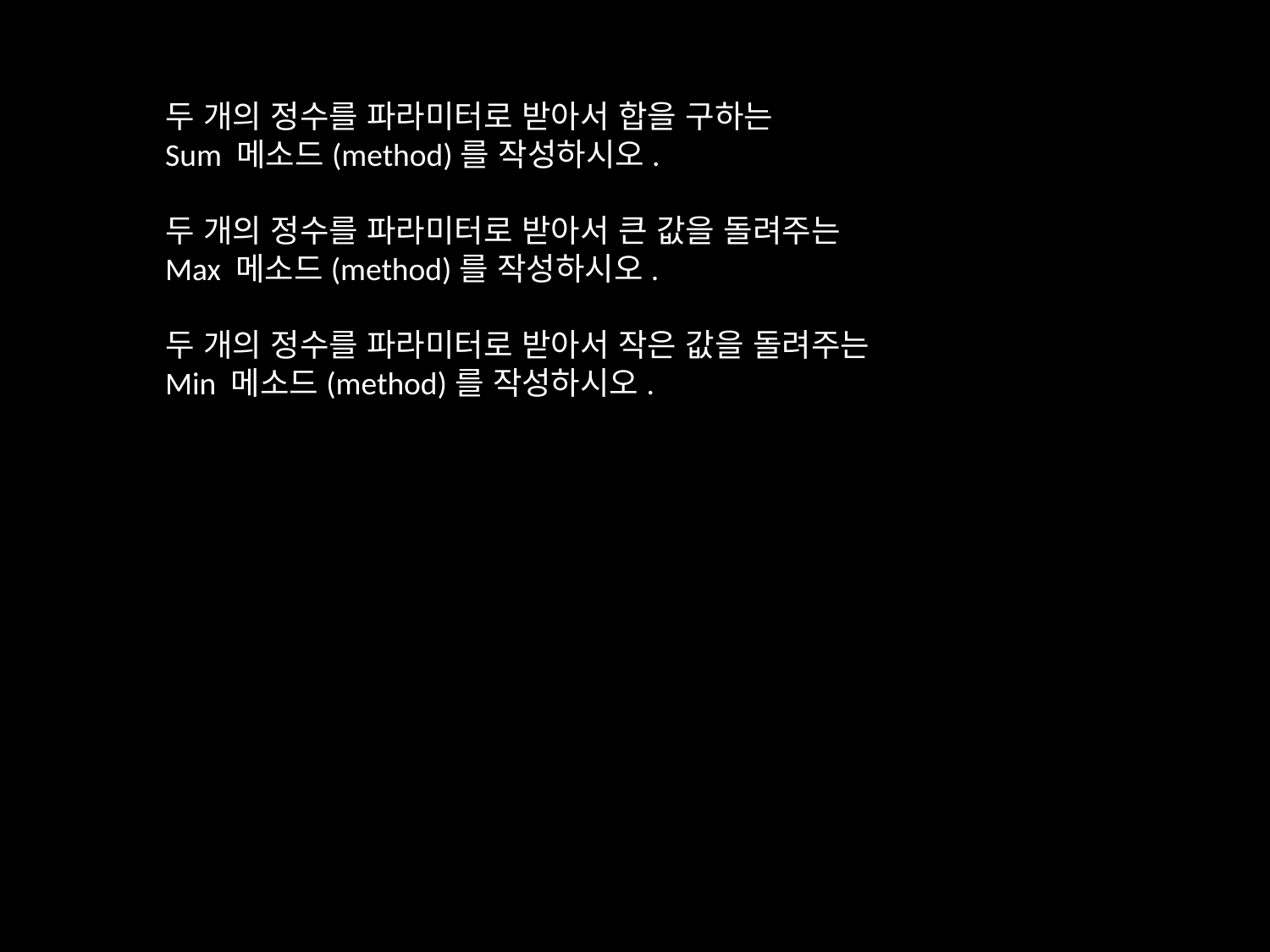

두 개의 정수를 파라미터로 받아서 합을 구하는
Sum 메소드(method)를 작성하시오.

두 개의 정수를 파라미터로 받아서 큰 값을 돌려주는
Max 메소드(method)를 작성하시오.

두 개의 정수를 파라미터로 받아서 작은 값을 돌려주는
Min 메소드(method)를 작성하시오.